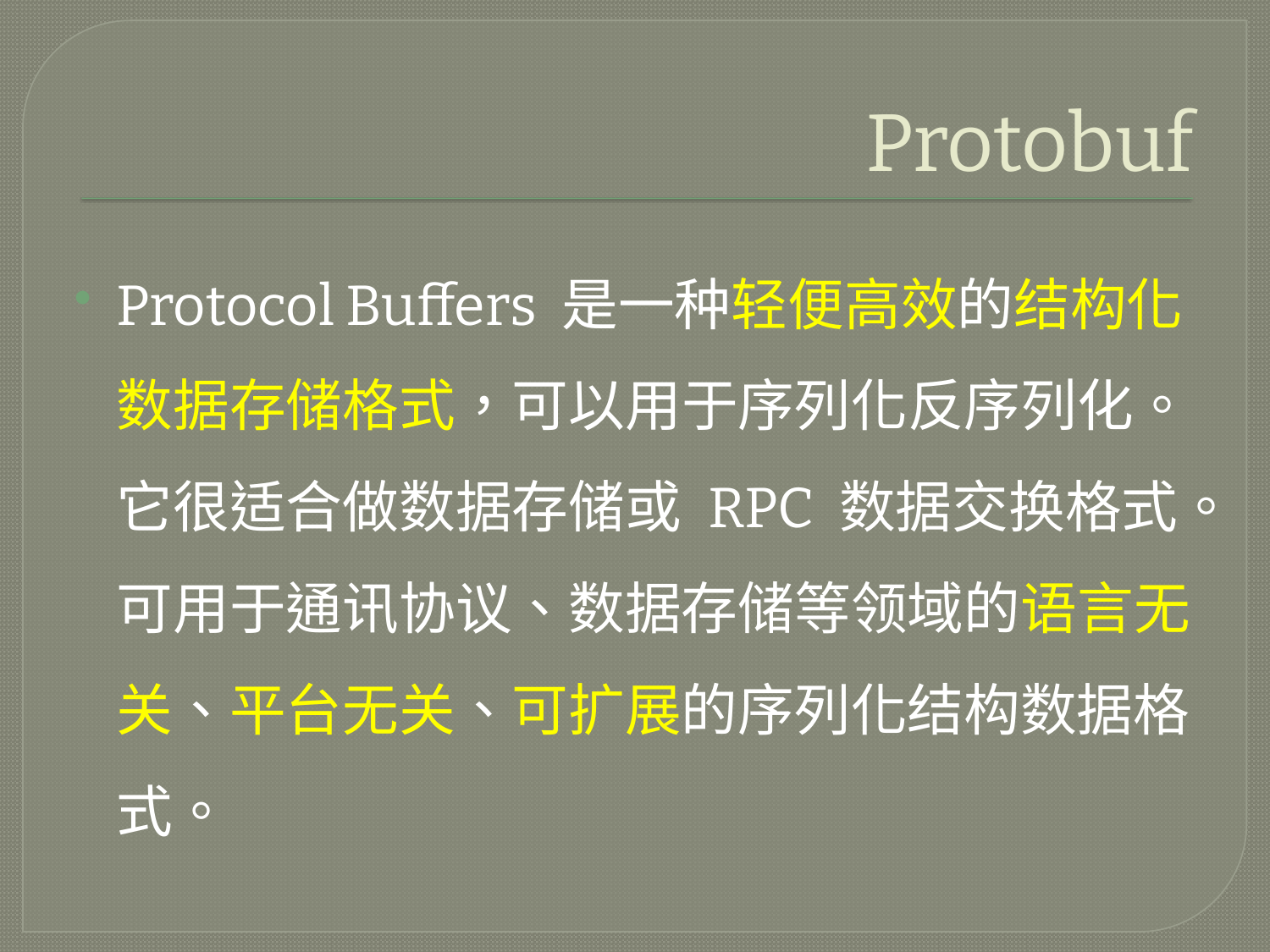

# Protobuf
Protocol Buffers 是一种轻便高效的结构化数据存储格式，可以用于序列化反序列化。它很适合做数据存储或 RPC 数据交换格式。可用于通讯协议、数据存储等领域的语言无关、平台无关、可扩展的序列化结构数据格式。